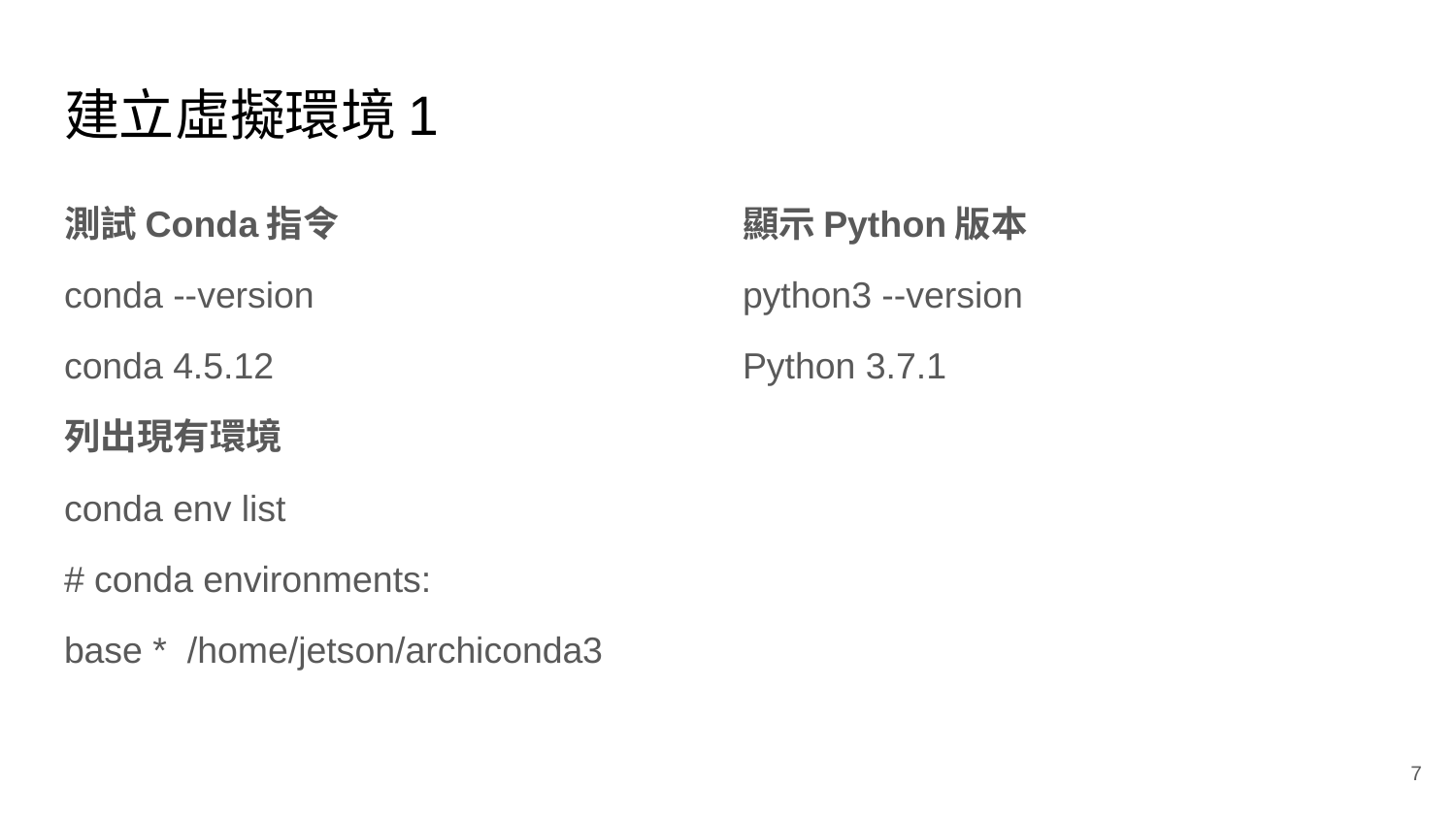

# 建立虛擬環境1
測試Conda指令
conda --version
conda 4.5.12
列出現有環境
conda env list
# conda environments:
base *  /home/jetson/archiconda3

顯示Python版本
python3 --version
Python 3.7.1

7